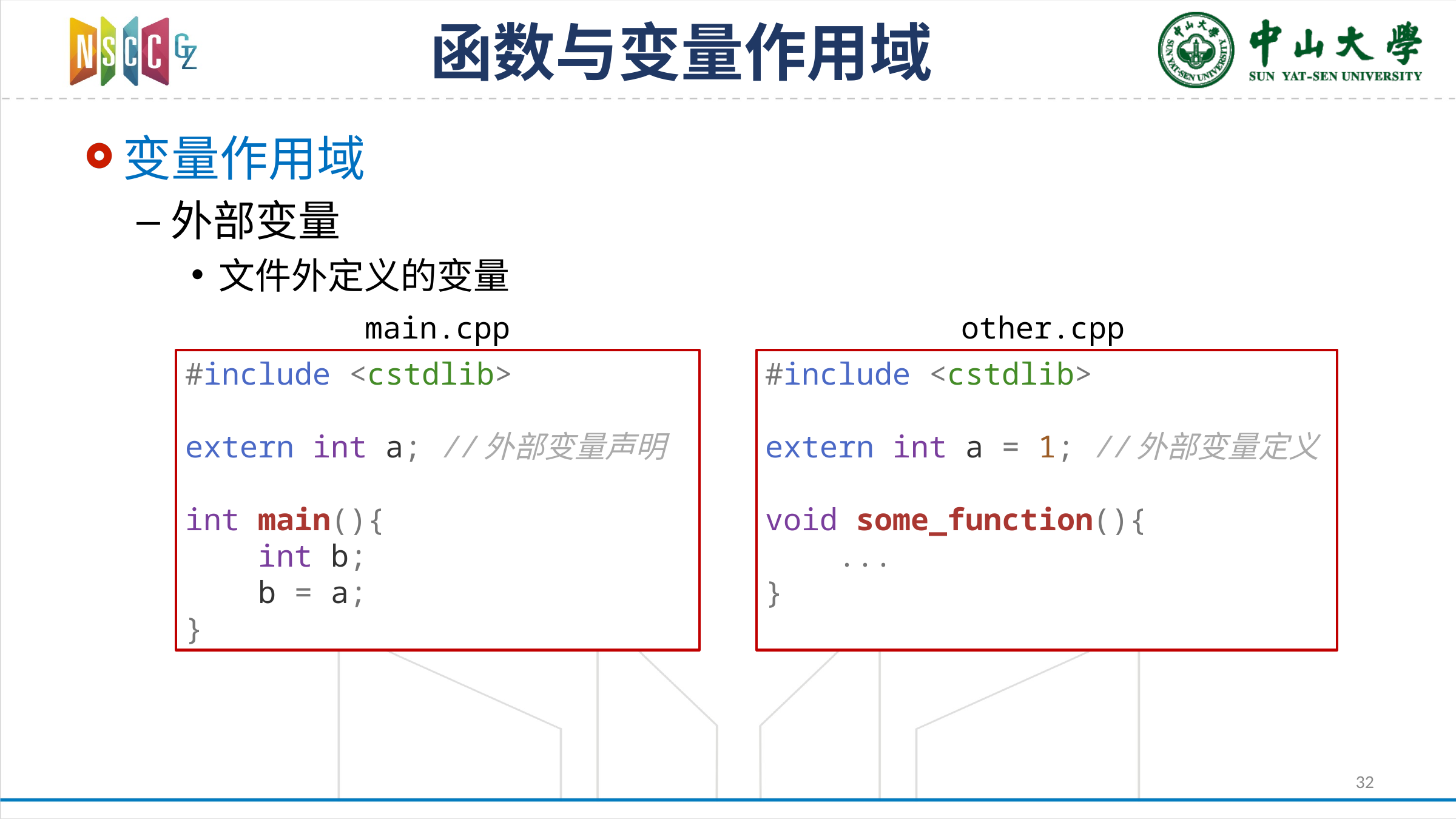

# 函数与变量作用域
变量作用域
外部变量
文件外定义的变量

other.cpp
main.cpp
#include <cstdlib>
extern int a; //外部变量声明
int main(){
    int b;
    b = a;
}
#include <cstdlib>
extern int a = 1; //外部变量定义
void some_function(){
    ...
}

32